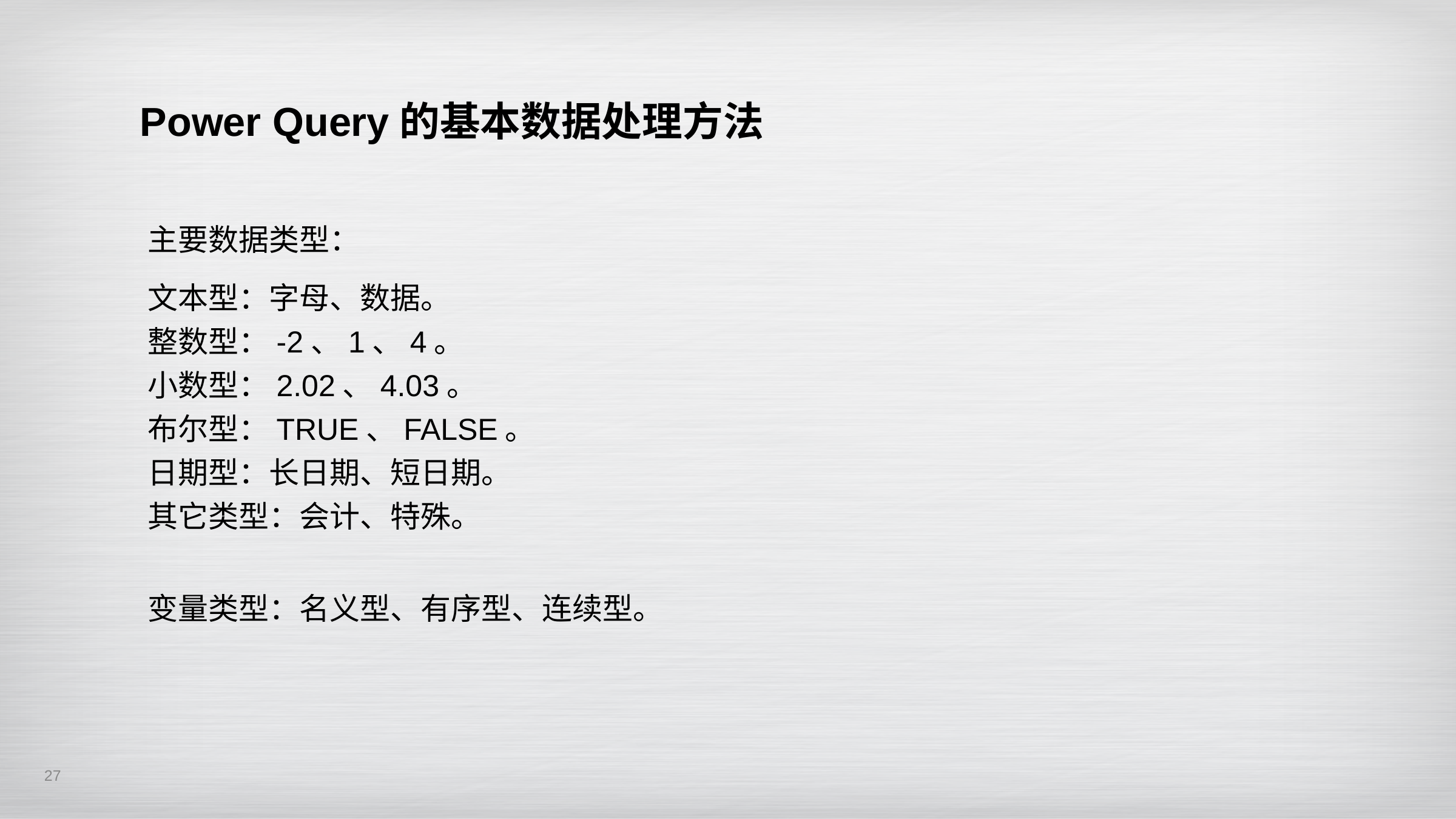

Power Query的基本数据处理方法
主要数据类型：
文本型：字母、数据。
整数型：-2、1、4。
小数型：2.02、4.03。
布尔型：TRUE、FALSE。
日期型：长日期、短日期。
其它类型：会计、特殊。
变量类型：名义型、有序型、连续型。